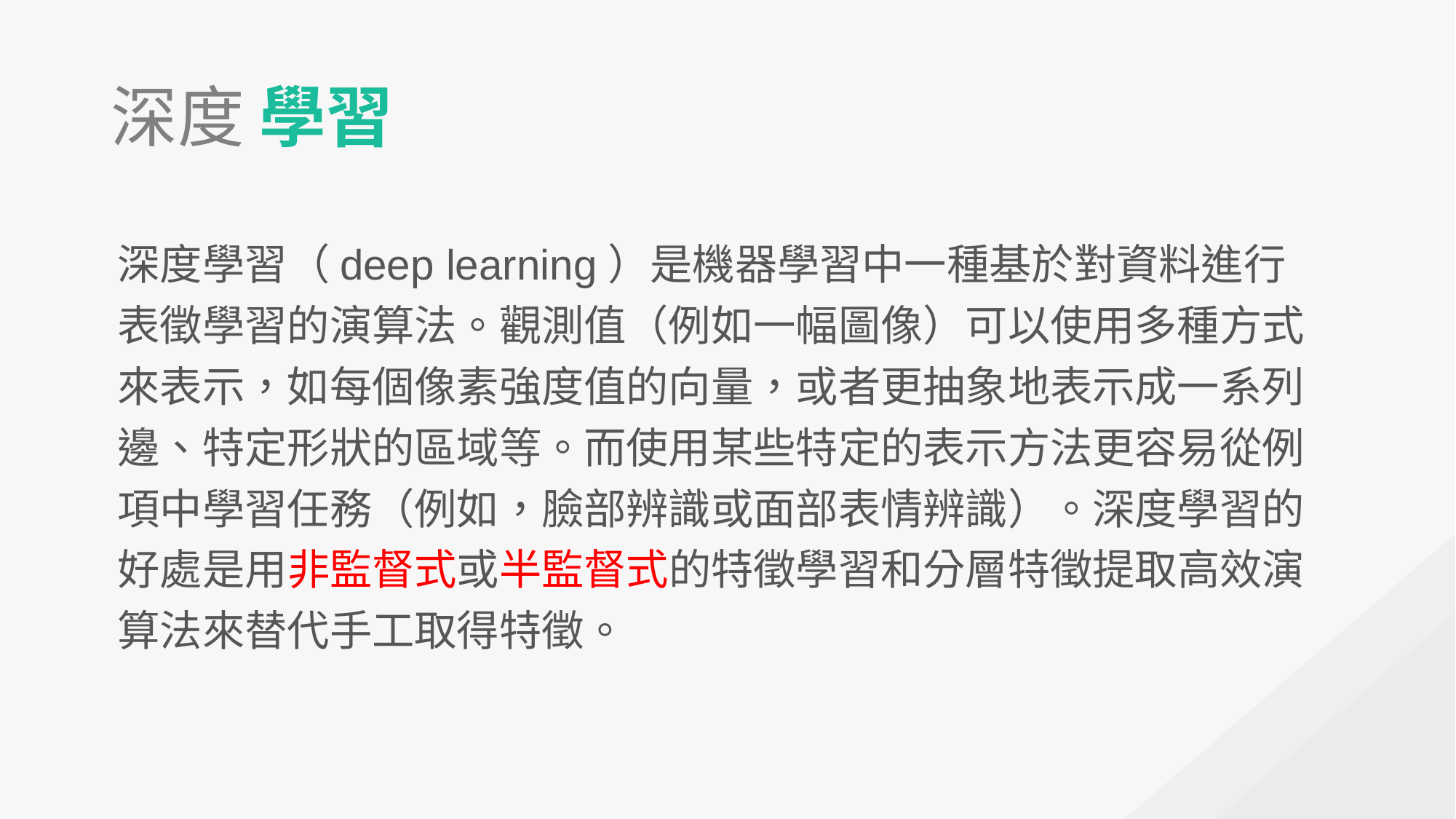

深度 學習
深度學習（deep learning）是機器學習中一種基於對資料進行表徵學習的演算法。觀測值（例如一幅圖像）可以使用多種方式來表示，如每個像素強度值的向量，或者更抽象地表示成一系列邊、特定形狀的區域等。而使用某些特定的表示方法更容易從例項中學習任務（例如，臉部辨識或面部表情辨識）。深度學習的好處是用非監督式或半監督式的特徵學習和分層特徵提取高效演算法來替代手工取得特徵。